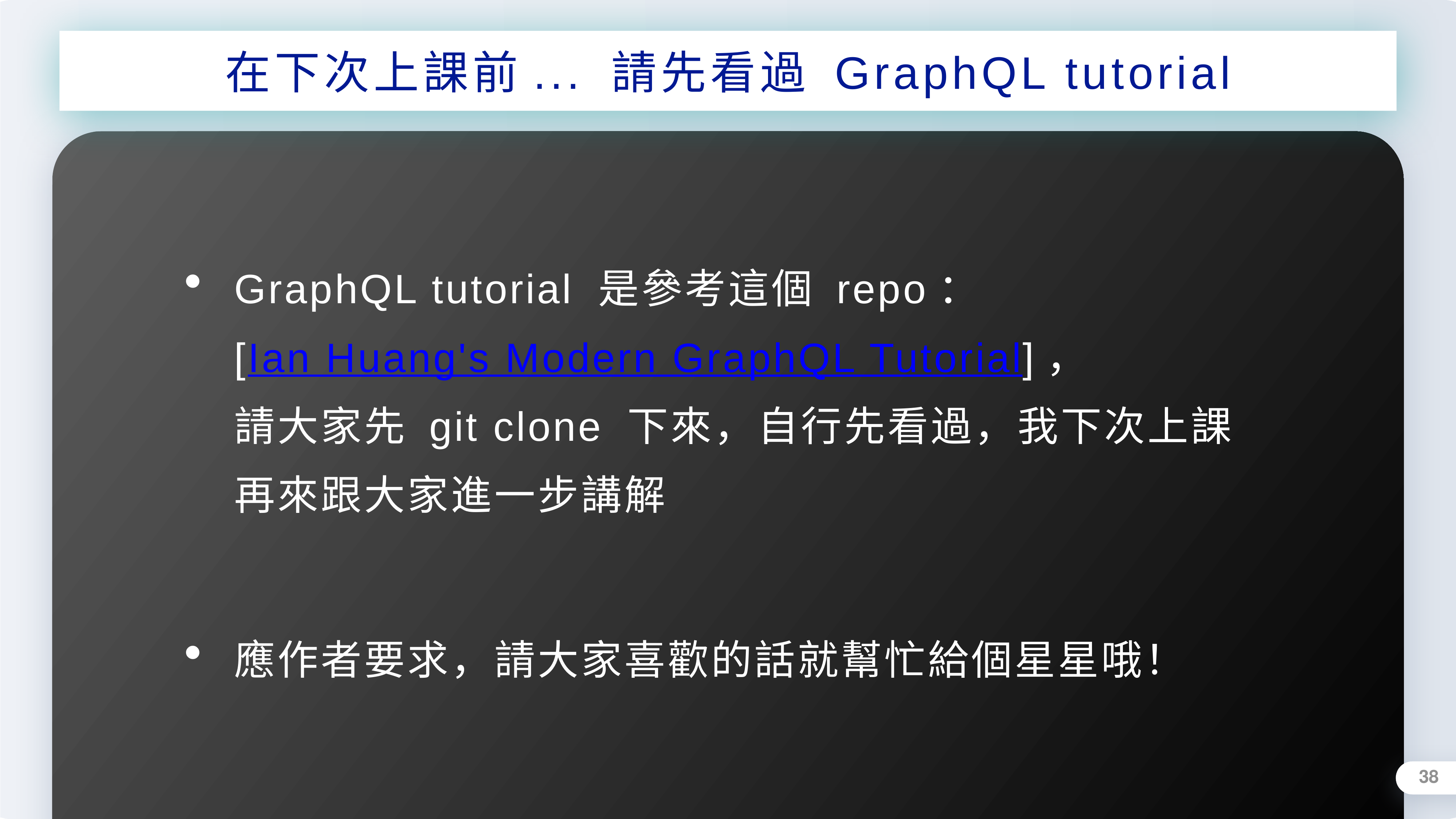

在下次上課前... 請先看過 GraphQL tutorial
GraphQL tutorial 是參考這個 repo：
[Ian Huang's Modern GraphQL Tutorial]，
請大家先 git clone 下來，自行先看過，我下次上課再來跟大家進一步講解

應作者要求，請大家喜歡的話就幫忙給個星星哦！
38